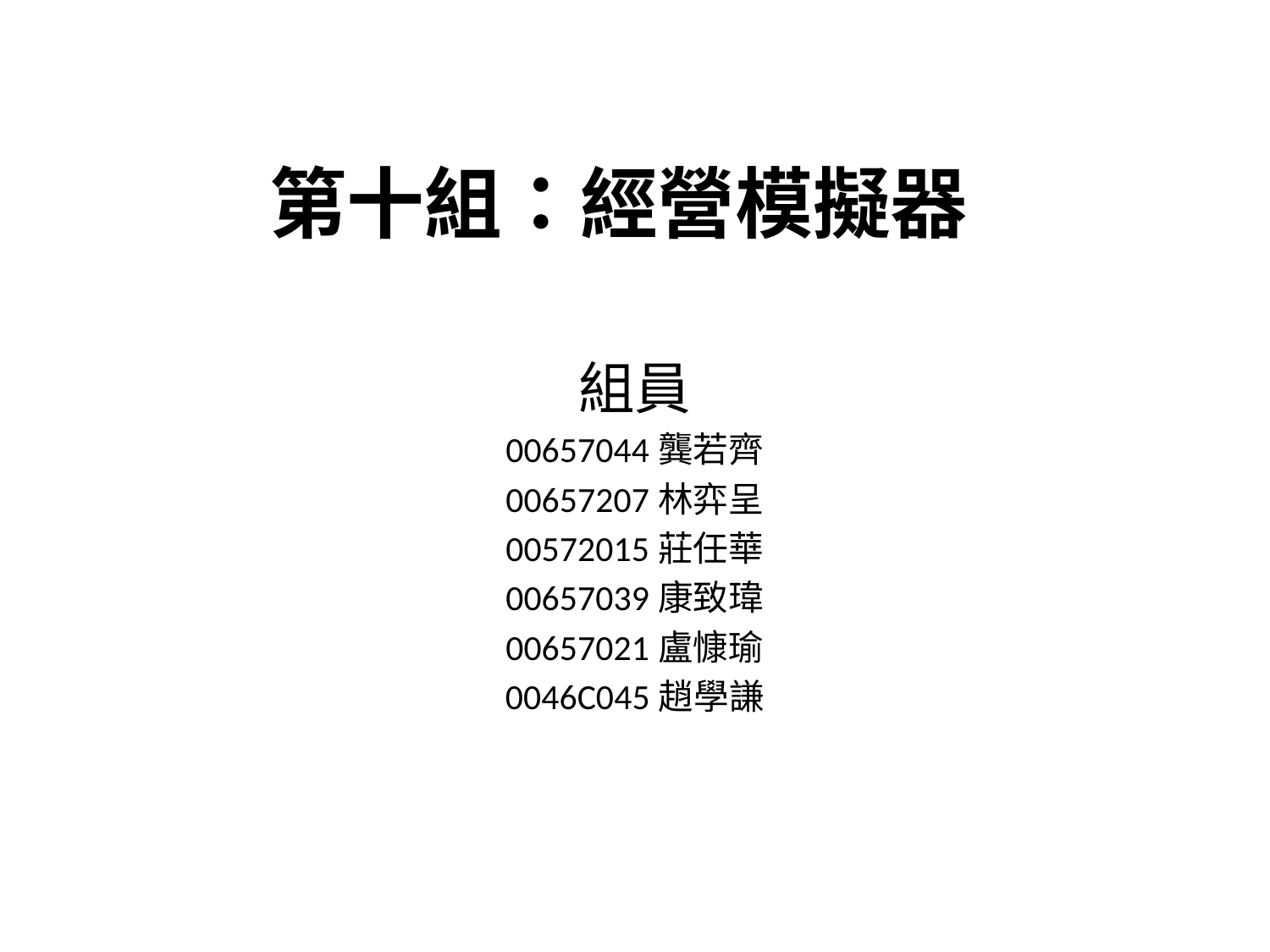

# 第十組：經營模擬器
組員
00657044龔若齊
00657207林弈呈
00572015莊任華
00657039康致瑋
00657021盧慷瑜
0046C045趙學謙